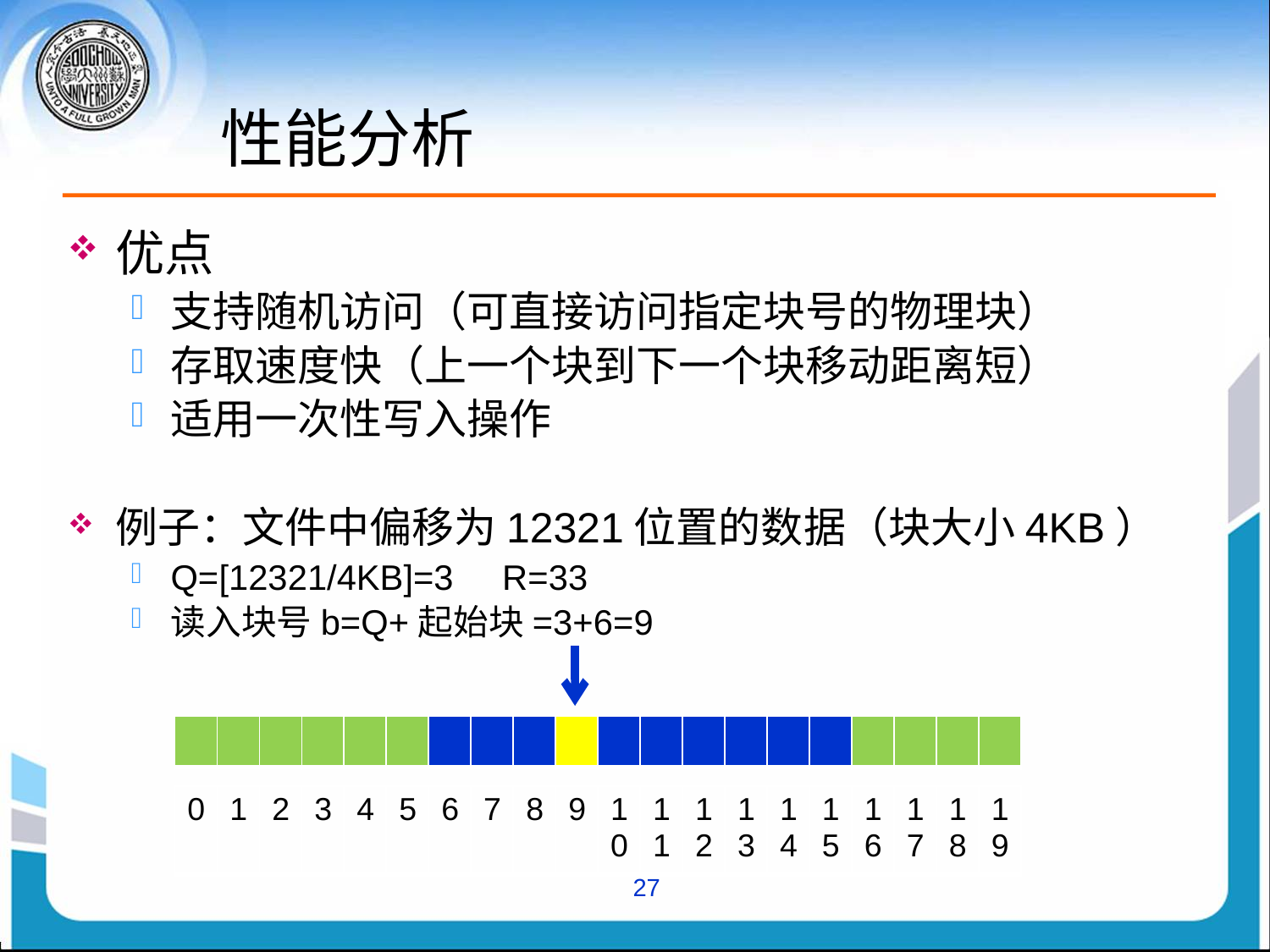

# 性能分析
优点
支持随机访问（可直接访问指定块号的物理块）
存取速度快（上一个块到下一个块移动距离短）
适用一次性写入操作

例子：文件中偏移为12321位置的数据（块大小4KB）
Q=[12321/4KB]=3     R=33
读入块号b=Q+起始块=3+6=9

|  |  |  |  |  |  |  |  |  |  |  |  |  |  |  |  |  |  |  |  |
| --- | --- | --- | --- | --- | --- | --- | --- | --- | --- | --- | --- | --- | --- | --- | --- | --- | --- | --- | --- |
| 0 | 1 | 2 | 3 | 4 | 5 | 6 | 7 | 8 | 9 | 10 | 11 | 12 | 13 | 14 | 15 | 16 | 17 | 18 | 19 |
| --- | --- | --- | --- | --- | --- | --- | --- | --- | --- | --- | --- | --- | --- | --- | --- | --- | --- | --- | --- |
27